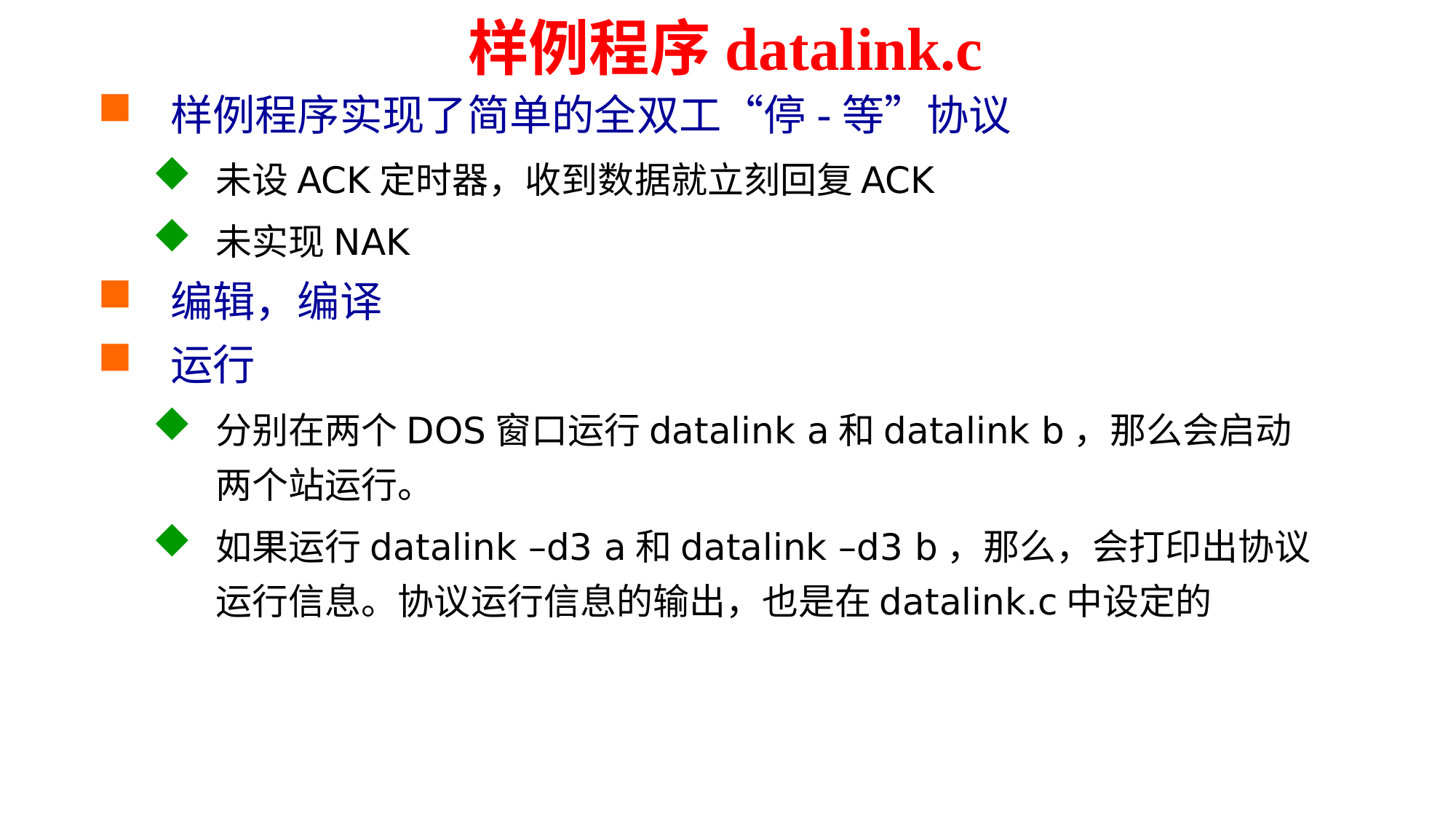

# 样例程序datalink.c
样例程序实现了简单的全双工“停-等”协议
未设ACK定时器，收到数据就立刻回复ACK
未实现NAK
编辑，编译
运行
分别在两个DOS窗口运行datalink a和datalink b，那么会启动两个站运行。
如果运行datalink –d3 a和datalink –d3 b，那么，会打印出协议运行信息。协议运行信息的输出，也是在datalink.c中设定的